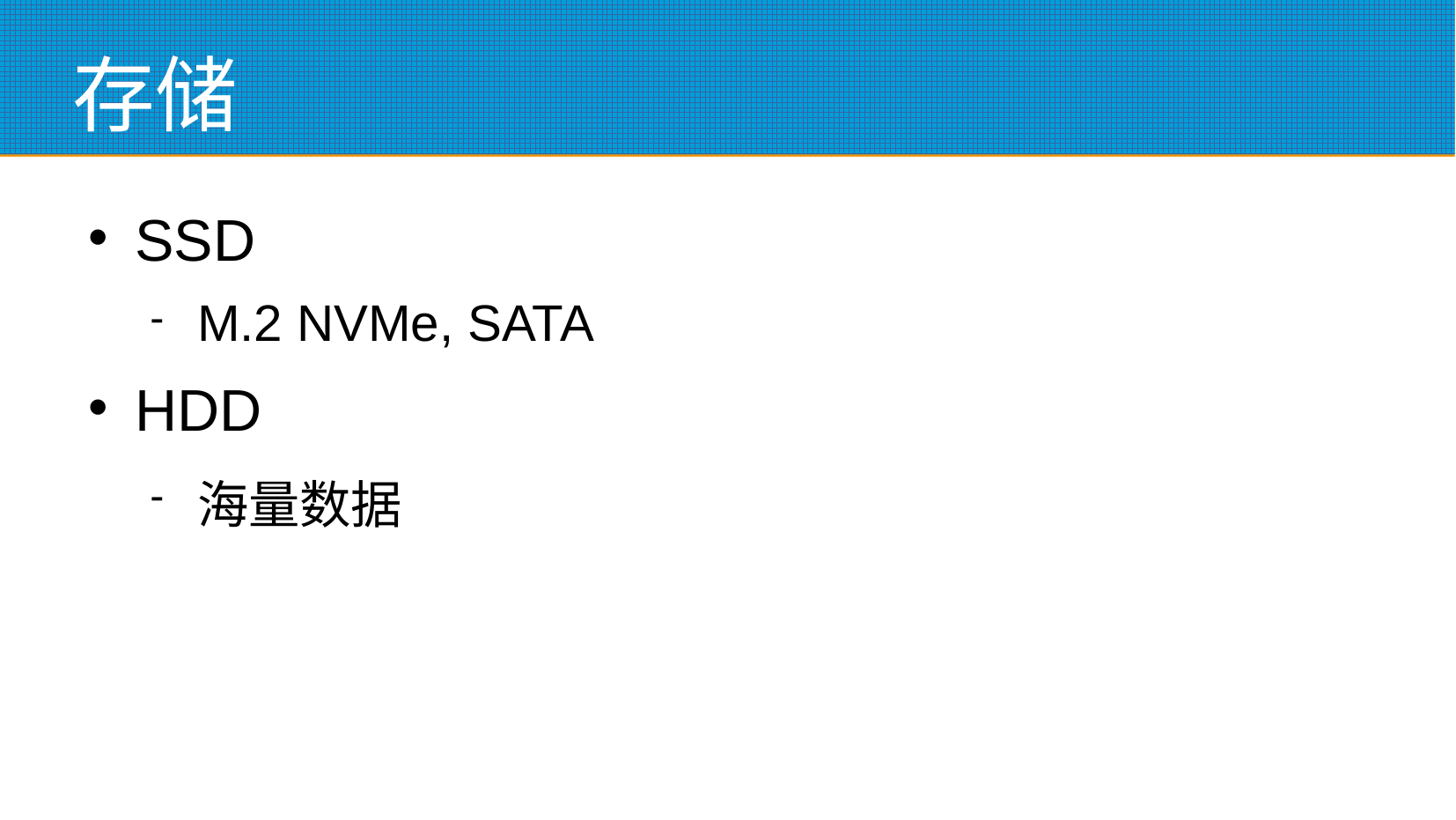

# 存储
SSD
M.2 NVMe, SATA
HDD
海量数据